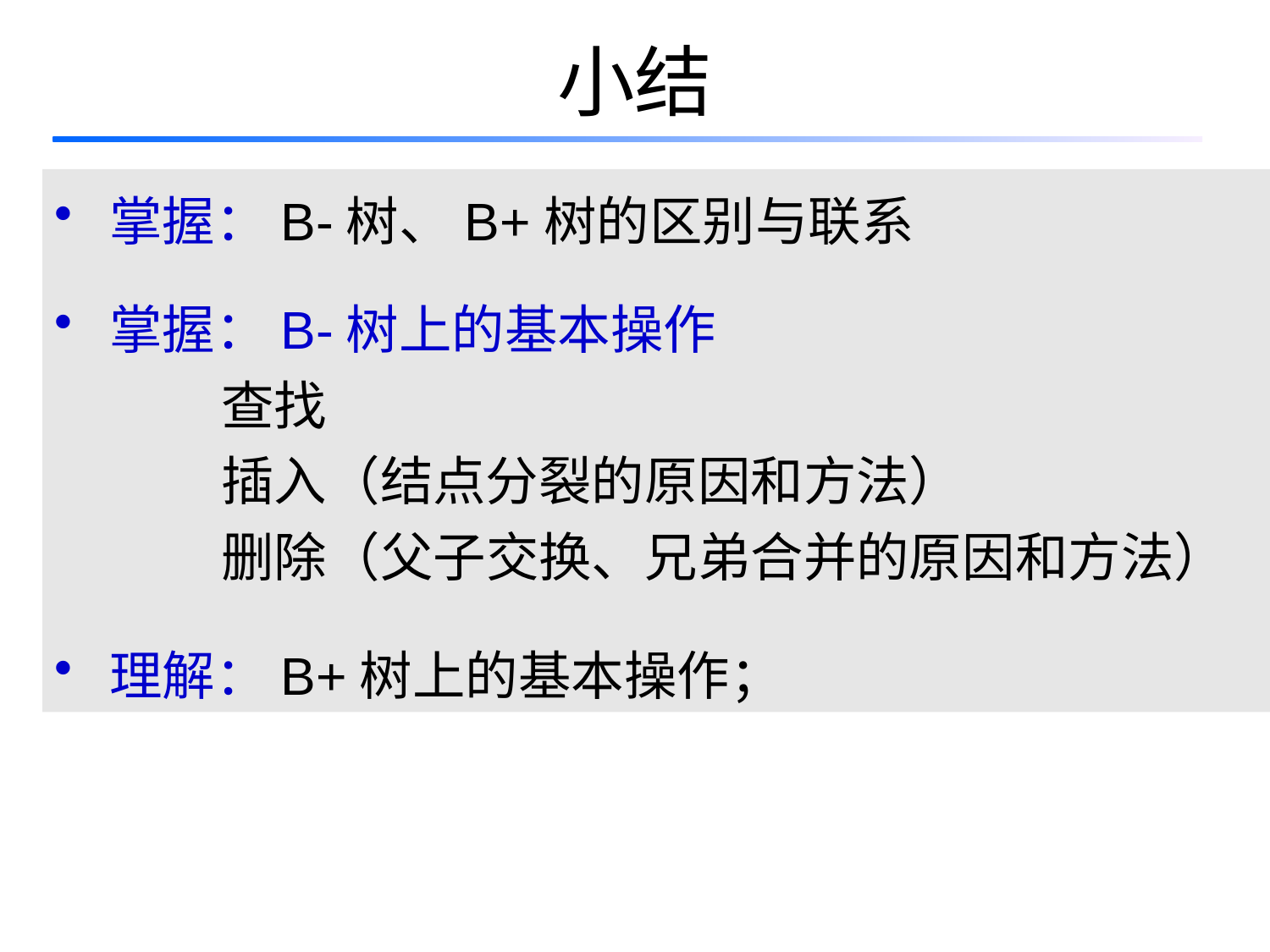

# 小结

 掌握：B-树、B+树的区别与联系
 掌握：B-树上的基本操作
             查找
             插入（结点分裂的原因和方法）
             删除（父子交换、兄弟合并的原因和方法）
 理解：B+树上的基本操作；